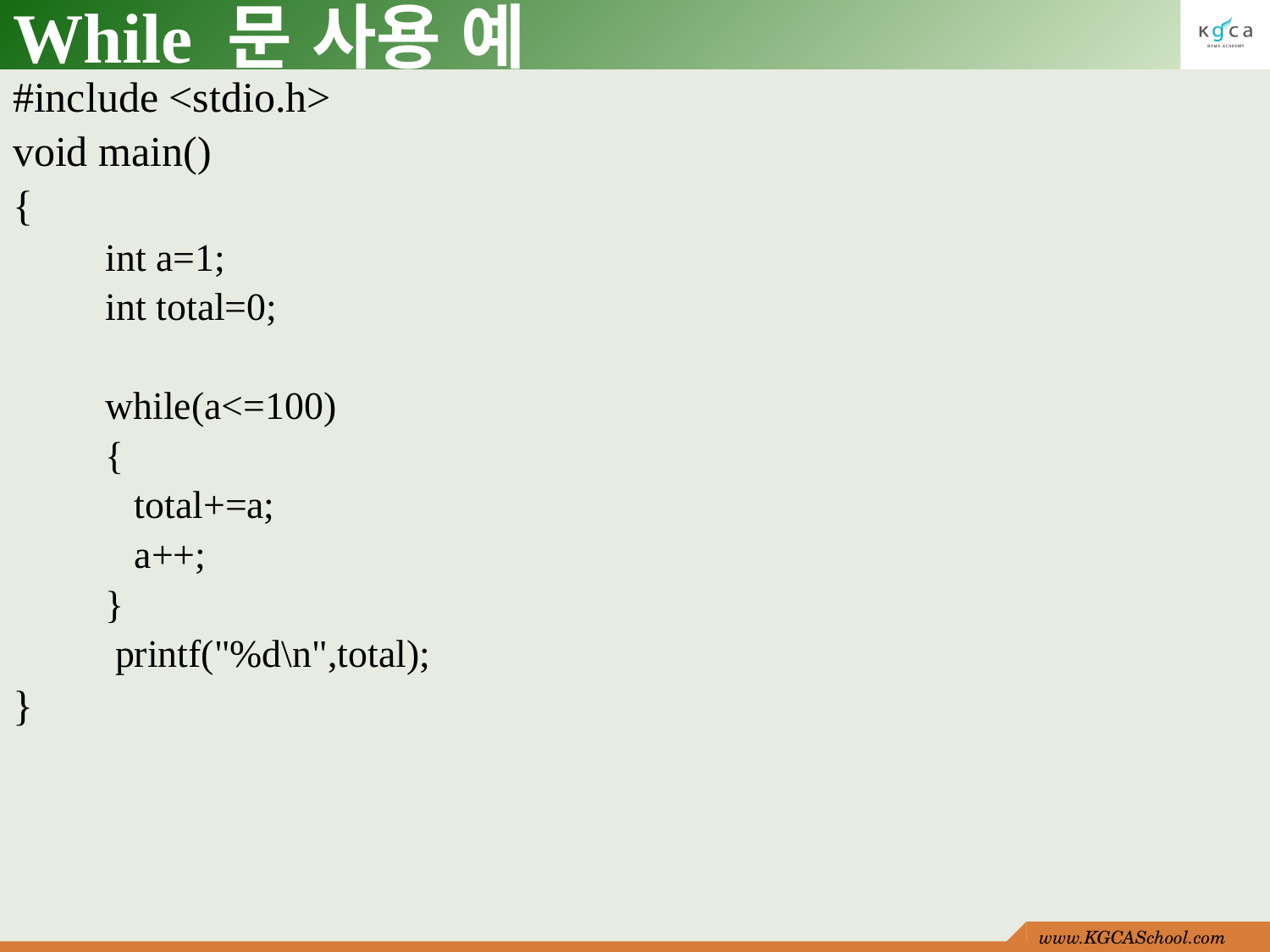

# While 문 사용 예
#include <stdio.h>
void main()
{
   int a=1;
   int total=0;

   while(a<=100)
   {
      total+=a;
      a++;
   }
    printf("%d\n",total);
}